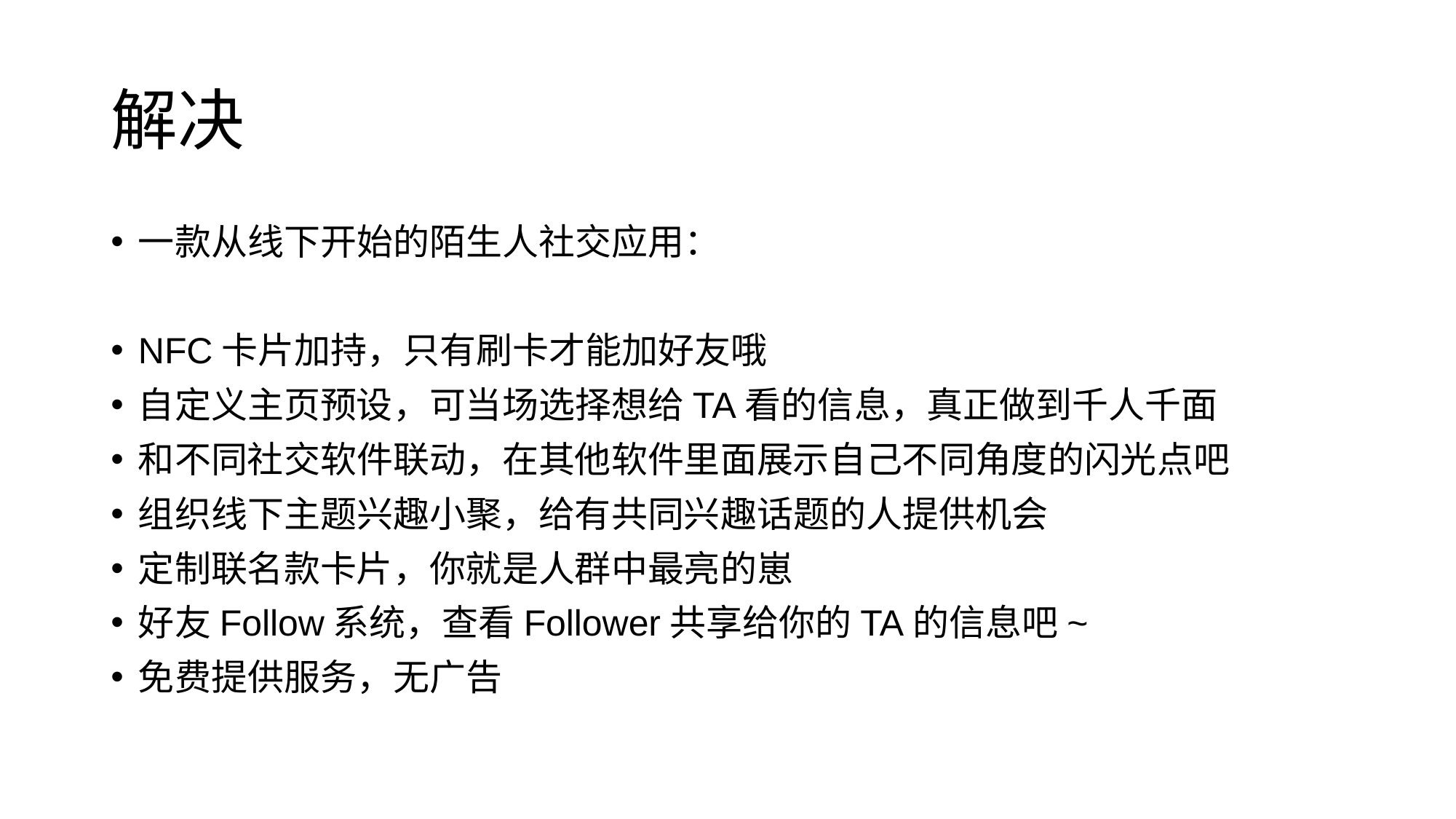

# 解决
一款从线下开始的陌生人社交应用：

NFC卡片加持，只有刷卡才能加好友哦
自定义主页预设，可当场选择想给TA看的信息，真正做到千人千面
和不同社交软件联动，在其他软件里面展示自己不同角度的闪光点吧
组织线下主题兴趣小聚，给有共同兴趣话题的人提供机会
定制联名款卡片，你就是人群中最亮的崽
好友Follow系统，查看Follower共享给你的TA的信息吧~
免费提供服务，无广告